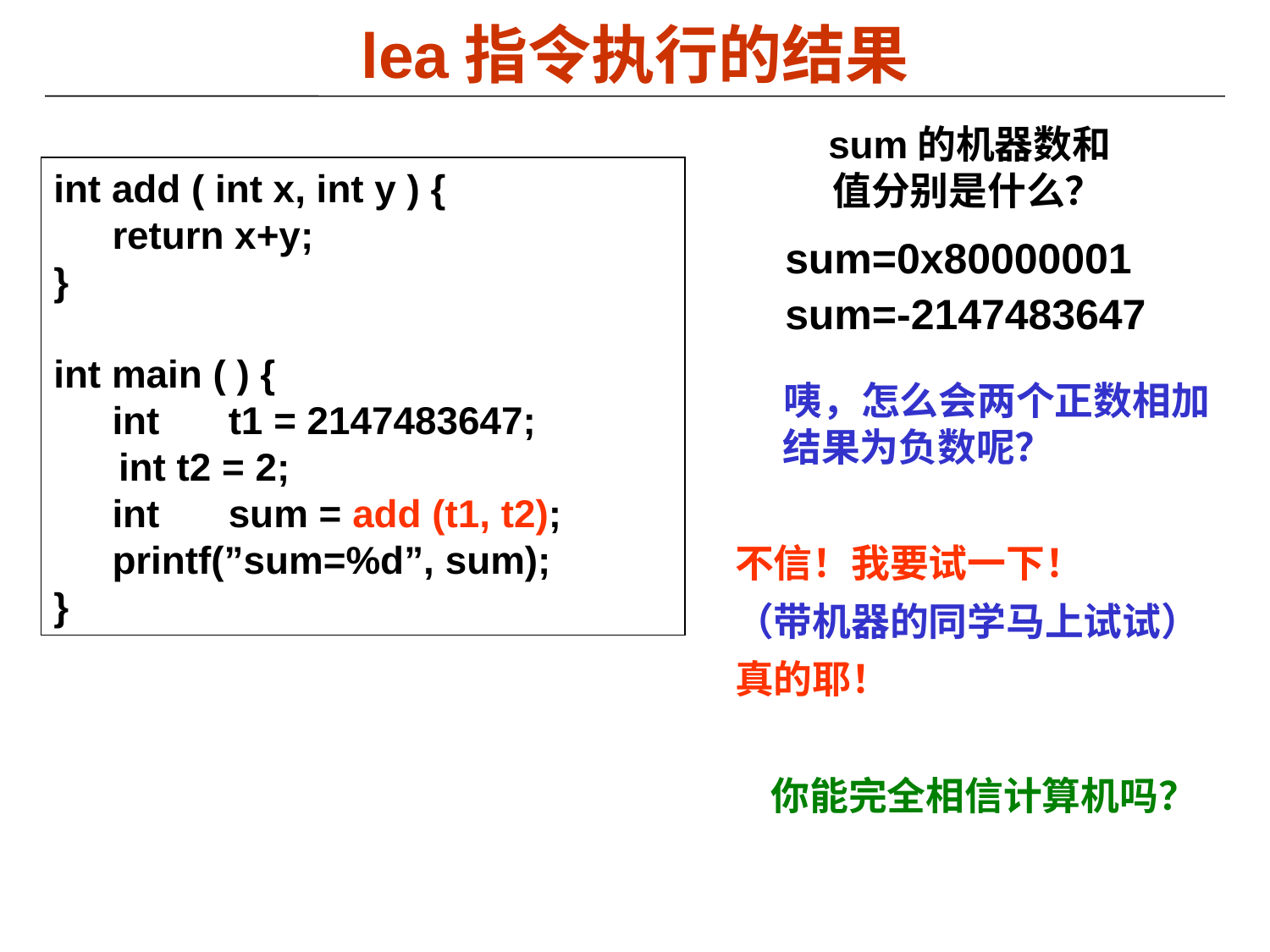

# lea指令执行的结果
    sum的机器数和值分别是什么？
int add ( int x, int y ) {
	 return x+y;
}

int main ( ) {
	 int	t1 = 2147483647;
      int t2 = 2;
	 int	sum = add (t1, t2);
	 printf(”sum=%d”, sum);
}
sum=0x80000001
sum=-2147483647
     咦，怎么会两个正数相加结果为负数呢？

不信！我要试一下！
（带机器的同学马上试试）
真的耶！

   你能完全相信计算机吗？